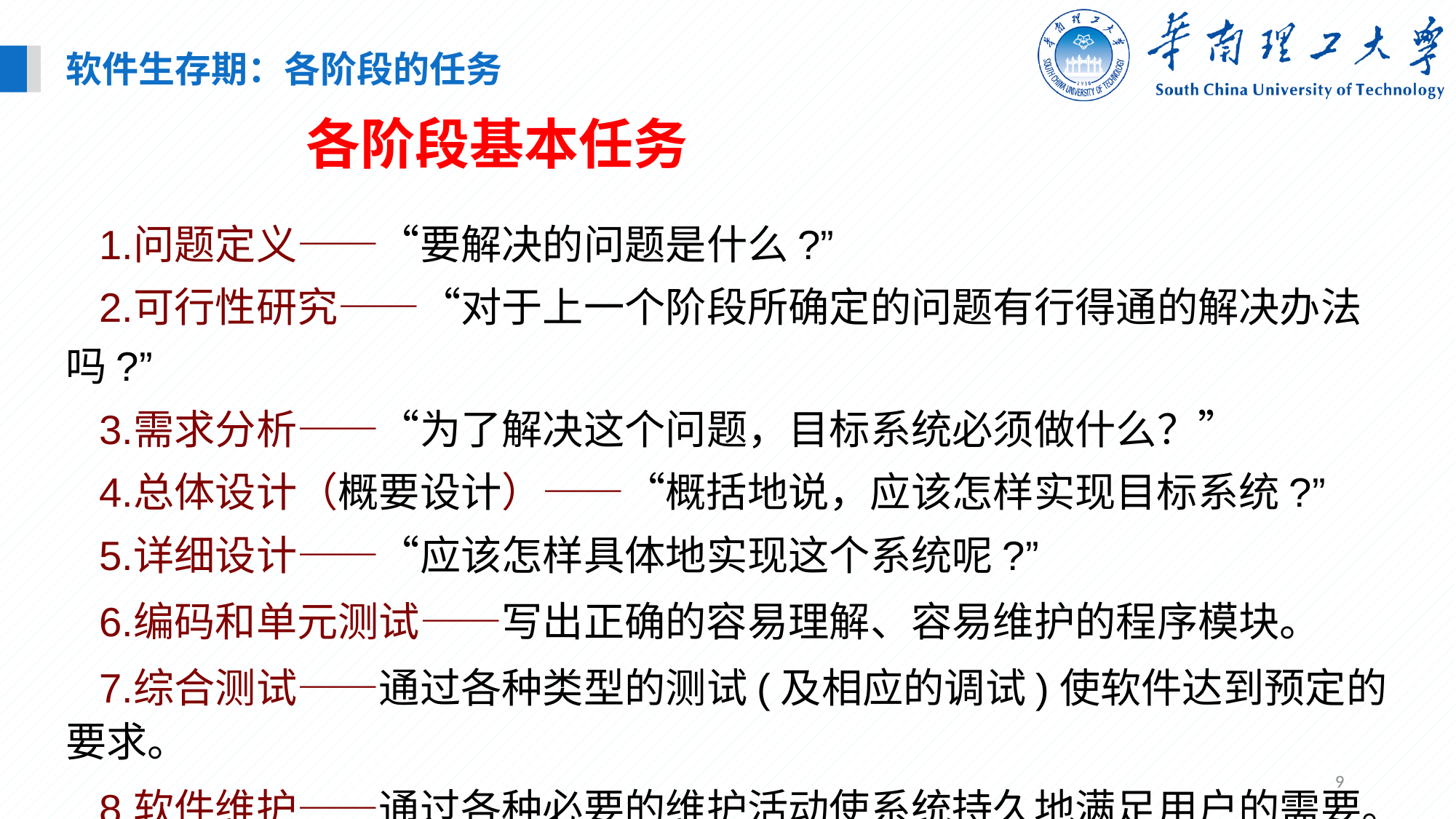

软件生存期：各阶段的任务
# 各阶段基本任务
问题定义——“要解决的问题是什么?”
可行性研究——“对于上一个阶段所确定的问题有行得通的解决办法吗?”
需求分析——“为了解决这个问题，目标系统必须做什么？”
总体设计（概要设计）——“概括地说，应该怎样实现目标系统?”
详细设计——“应该怎样具体地实现这个系统呢?”
编码和单元测试——写出正确的容易理解、容易维护的程序模块。
综合测试——通过各种类型的测试(及相应的调试)使软件达到预定的要求。
软件维护——通过各种必要的维护活动使系统持久地满足用户的需要。
9